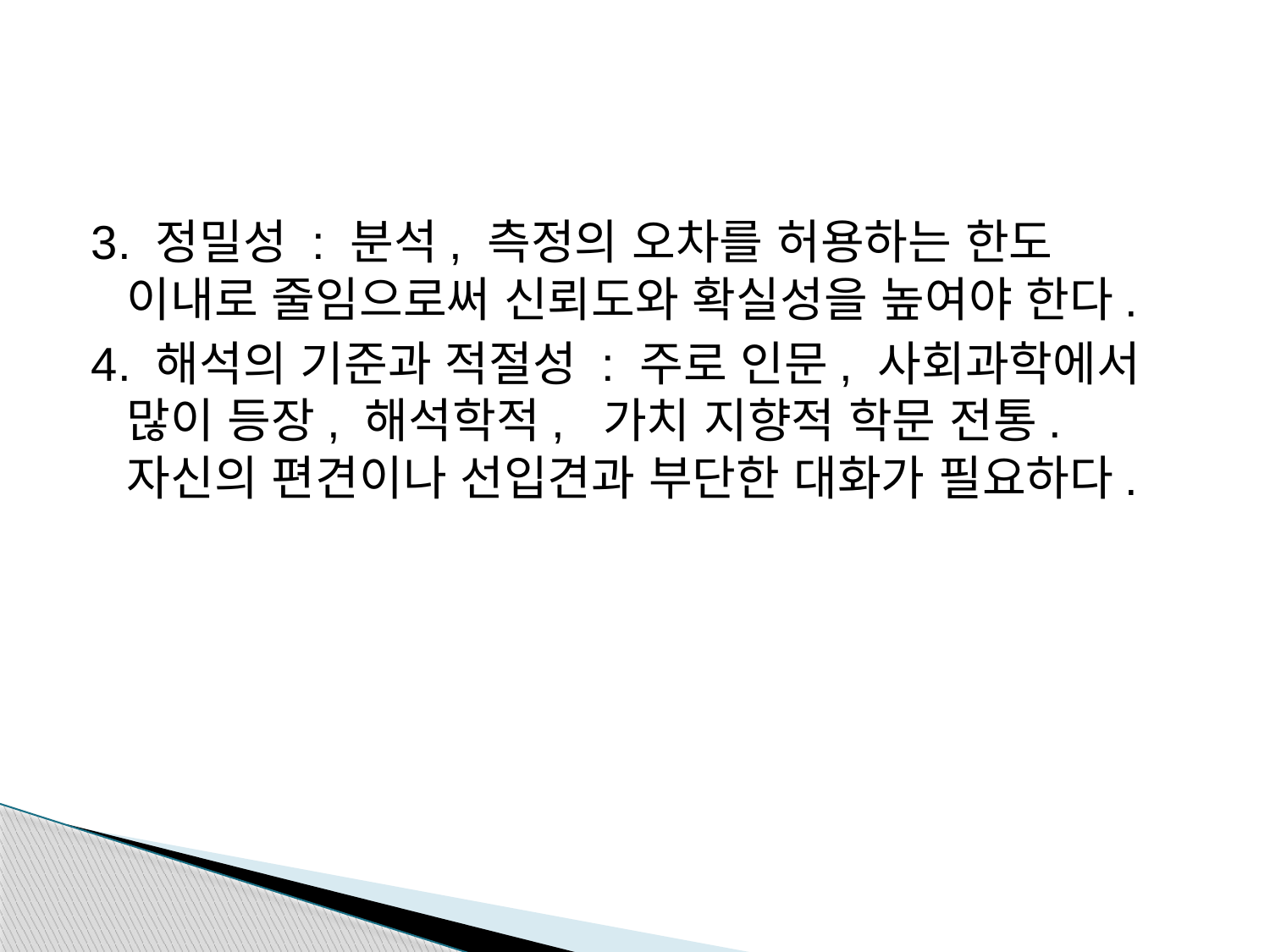

#
3. 정밀성 : 분석, 측정의 오차를 허용하는 한도 이내로 줄임으로써 신뢰도와 확실성을 높여야 한다.
4. 해석의 기준과 적절성 : 주로 인문, 사회과학에서 많이 등장, 해석학적,  가치 지향적 학문 전통. 자신의 편견이나 선입견과 부단한 대화가 필요하다.